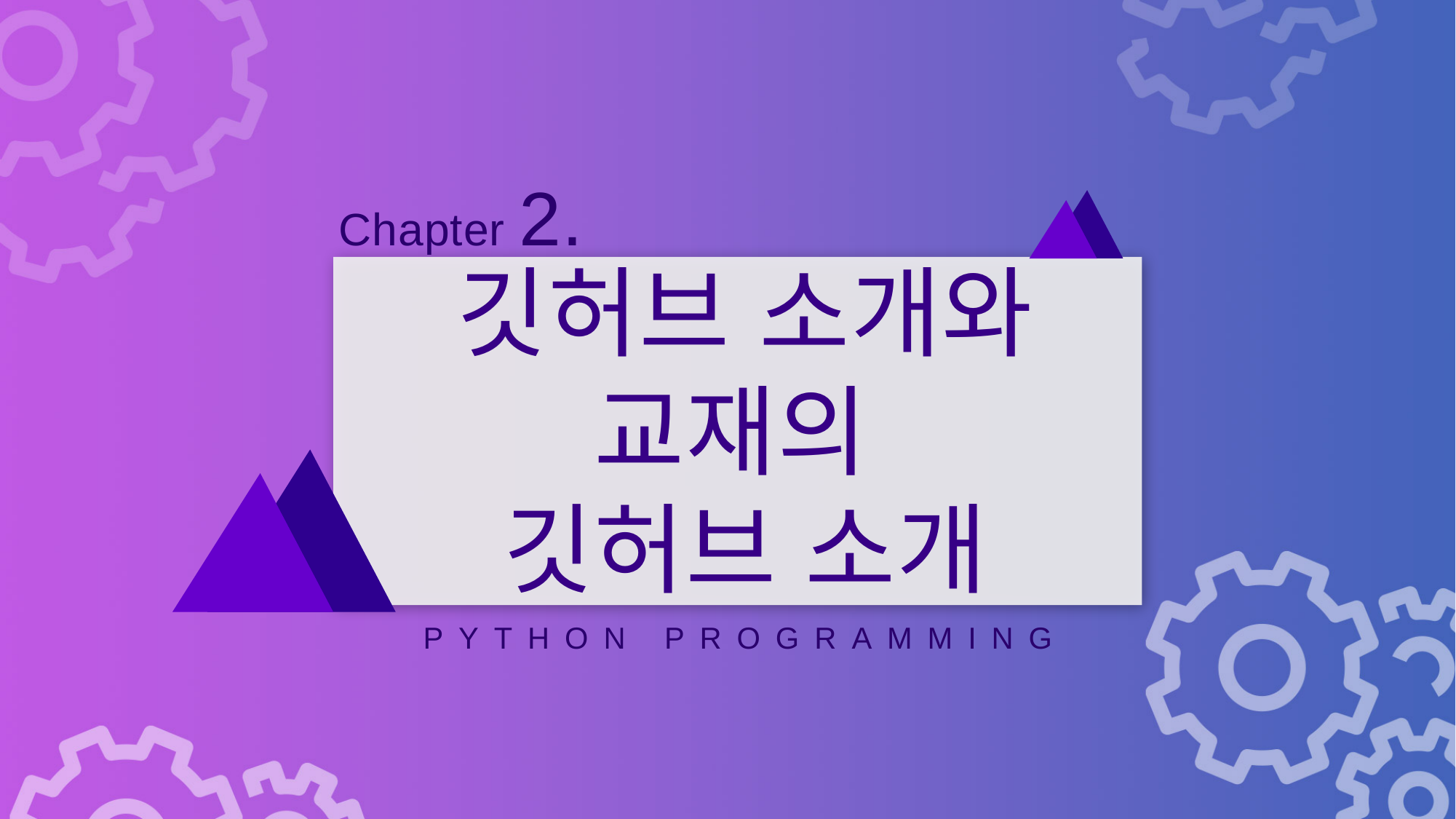

Chapter 2.
깃허브 소개와 교재의
깃허브 소개